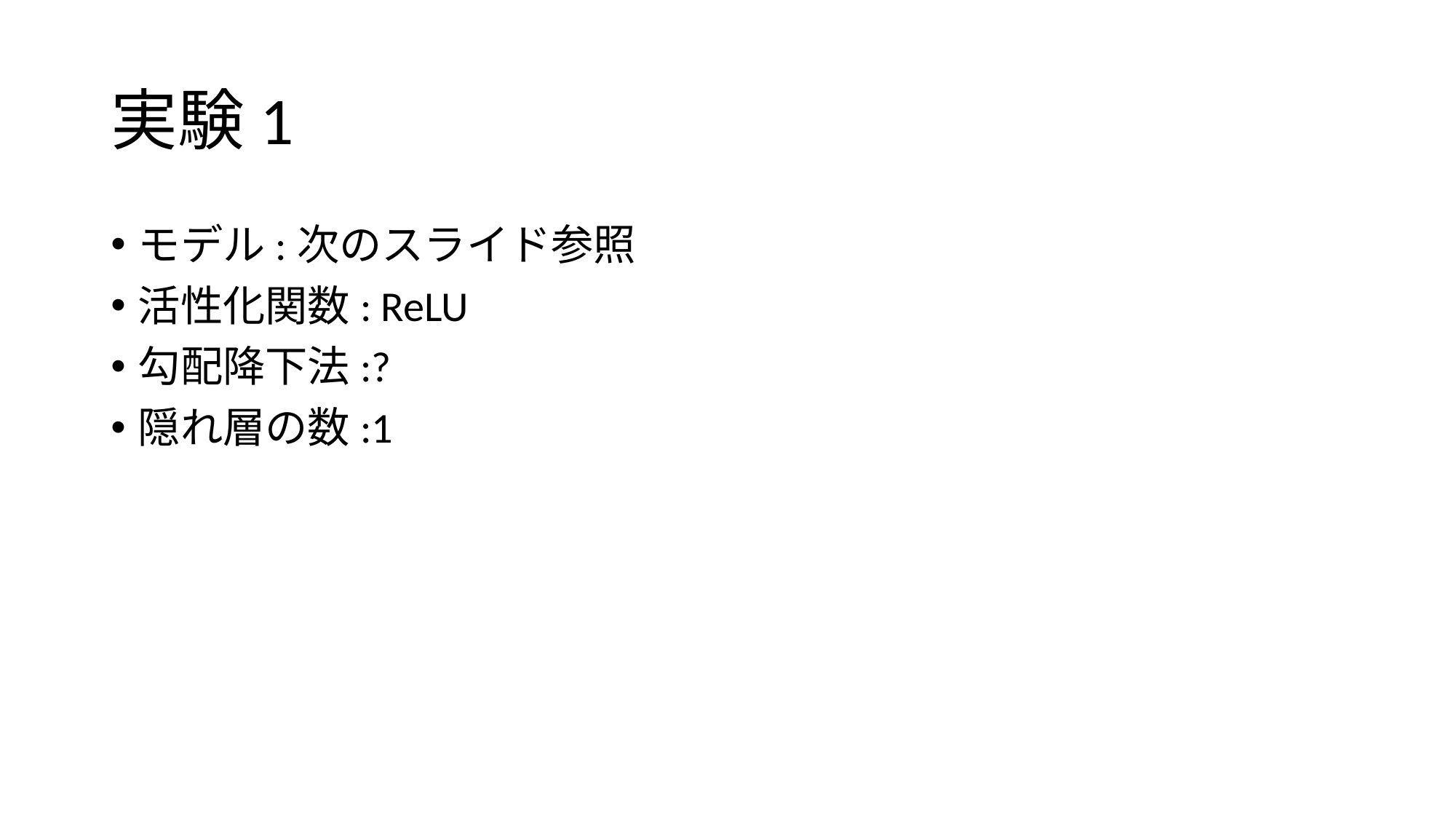

# 実験1
モデル:次のスライド参照
活性化関数: ReLU
勾配降下法:?
隠れ層の数:1